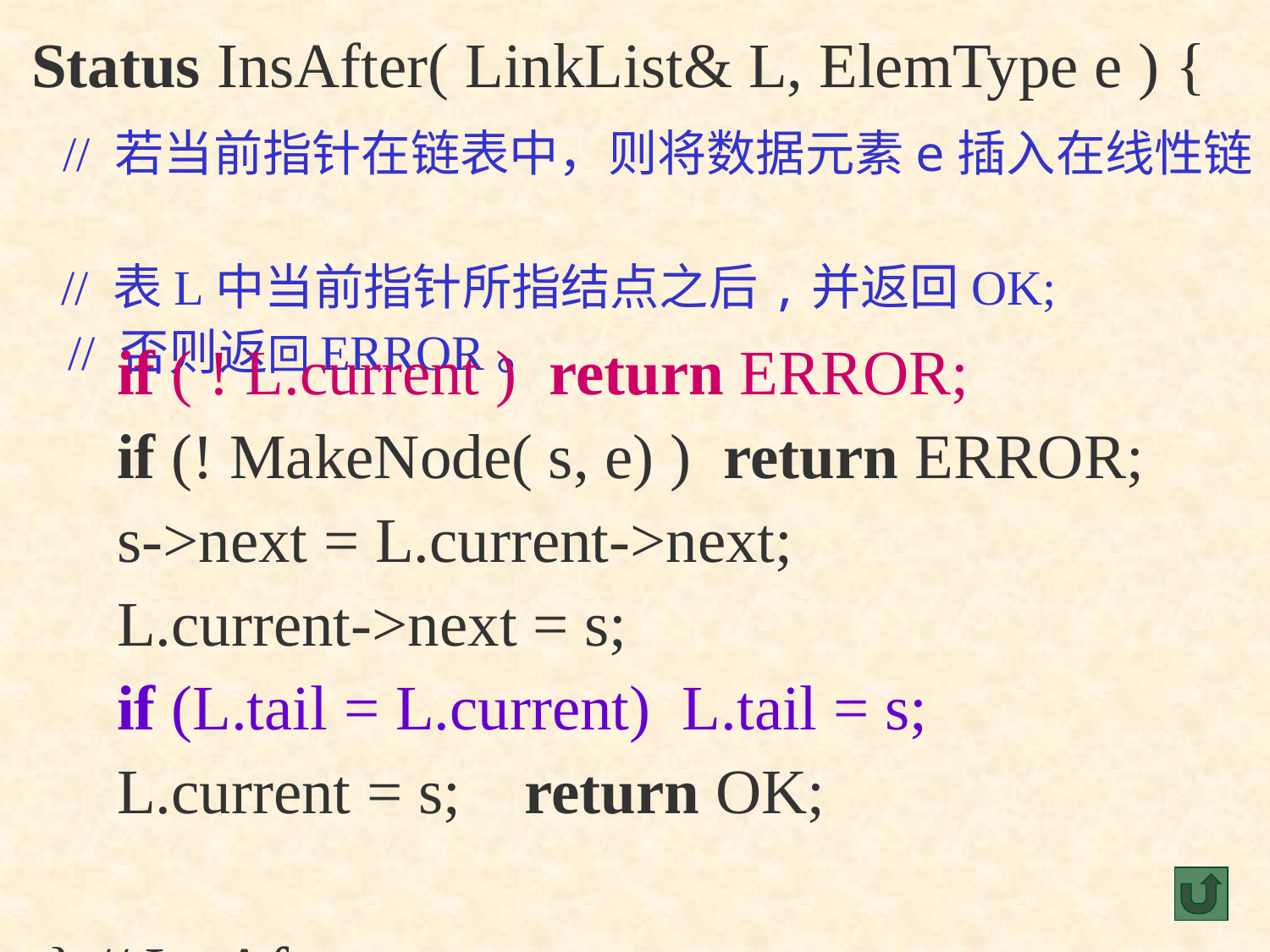

Status InsAfter( LinkList& L, ElemType e ) {
  // 若当前指针在链表中，则将数据元素e插入在线性链
 // 表L中当前指针所指结点之后,并返回OK;
   // 否则返回ERROR。

 } // InsAfter
  if ( ! L.current )  return ERROR;
  if (! MakeNode( s, e) )  return ERROR;
  s->next = L.current->next;
  L.current->next = s;
  if (L.tail = L.current)  L.tail = s;
  L.current = s;    return OK;